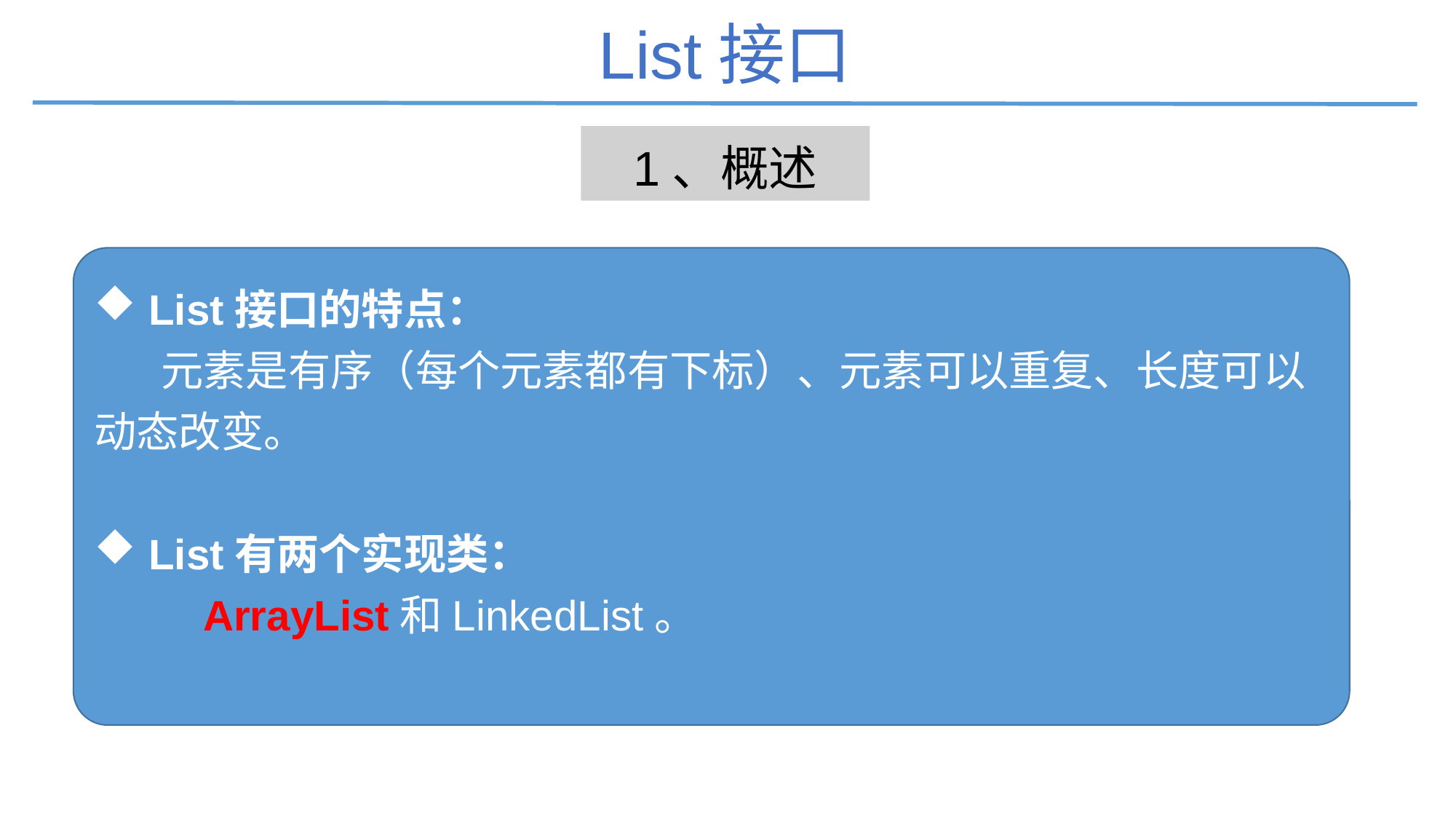

# List接口
1、概述
List接口的特点：
      元素是有序（每个元素都有下标）、元素可以重复、长度可以动态改变。

List有两个实现类：
	ArrayList和LinkedList。